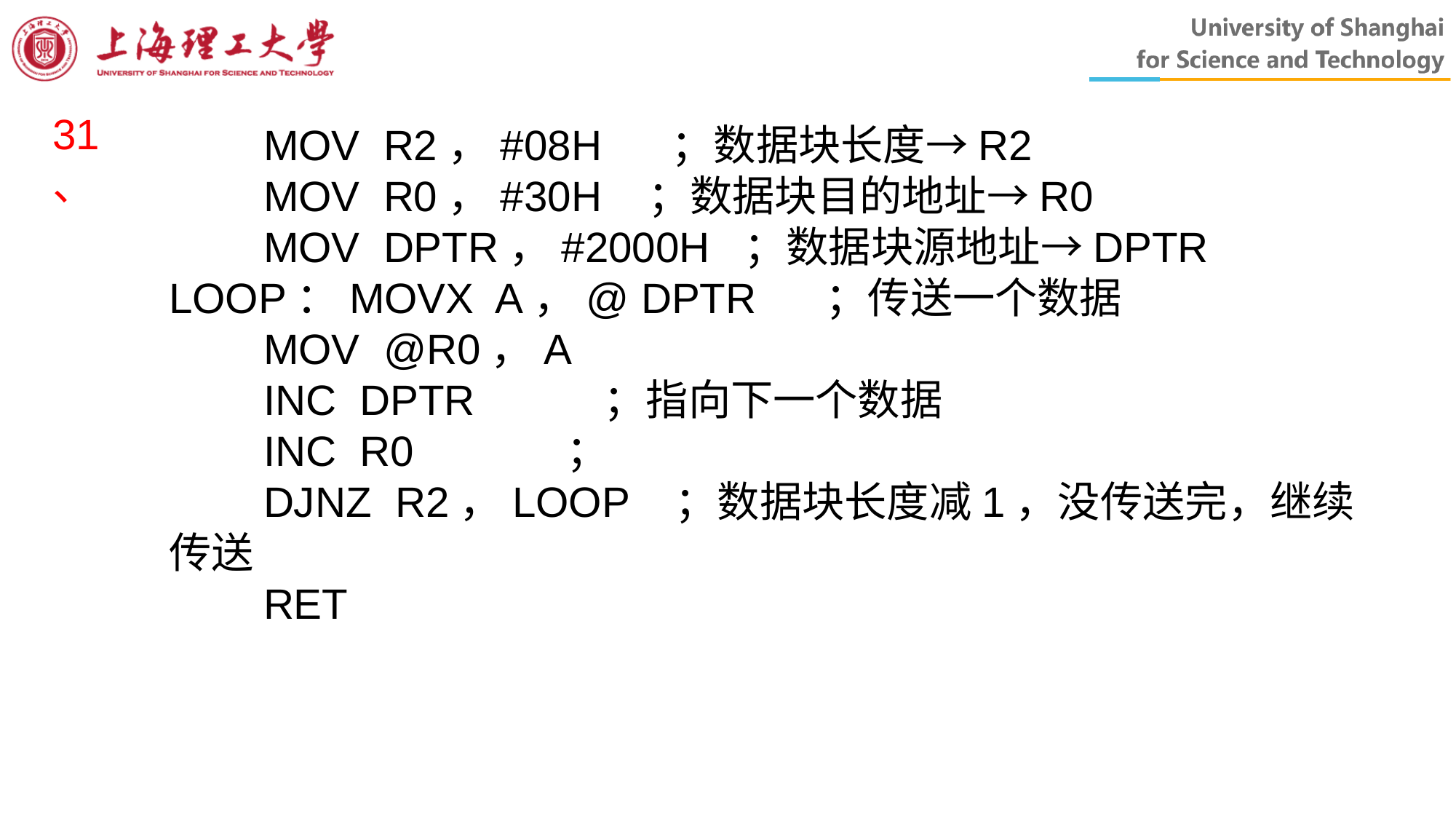

31、
        MOV  R2，#08H     ；数据块长度→R2
        MOV  R0，#30H   ；数据块目的地址→R0
        MOV  DPTR，#2000H  ；数据块源地址→DPTR
LOOP：MOVX  A，@ DPTR     ；传送一个数据
        MOV  @R0，A
        INC  DPTR          ；指向下一个数据
        INC  R0            ；
        DJNZ  R2，LOOP   ；数据块长度减1，没传送完，继续传送
        RET